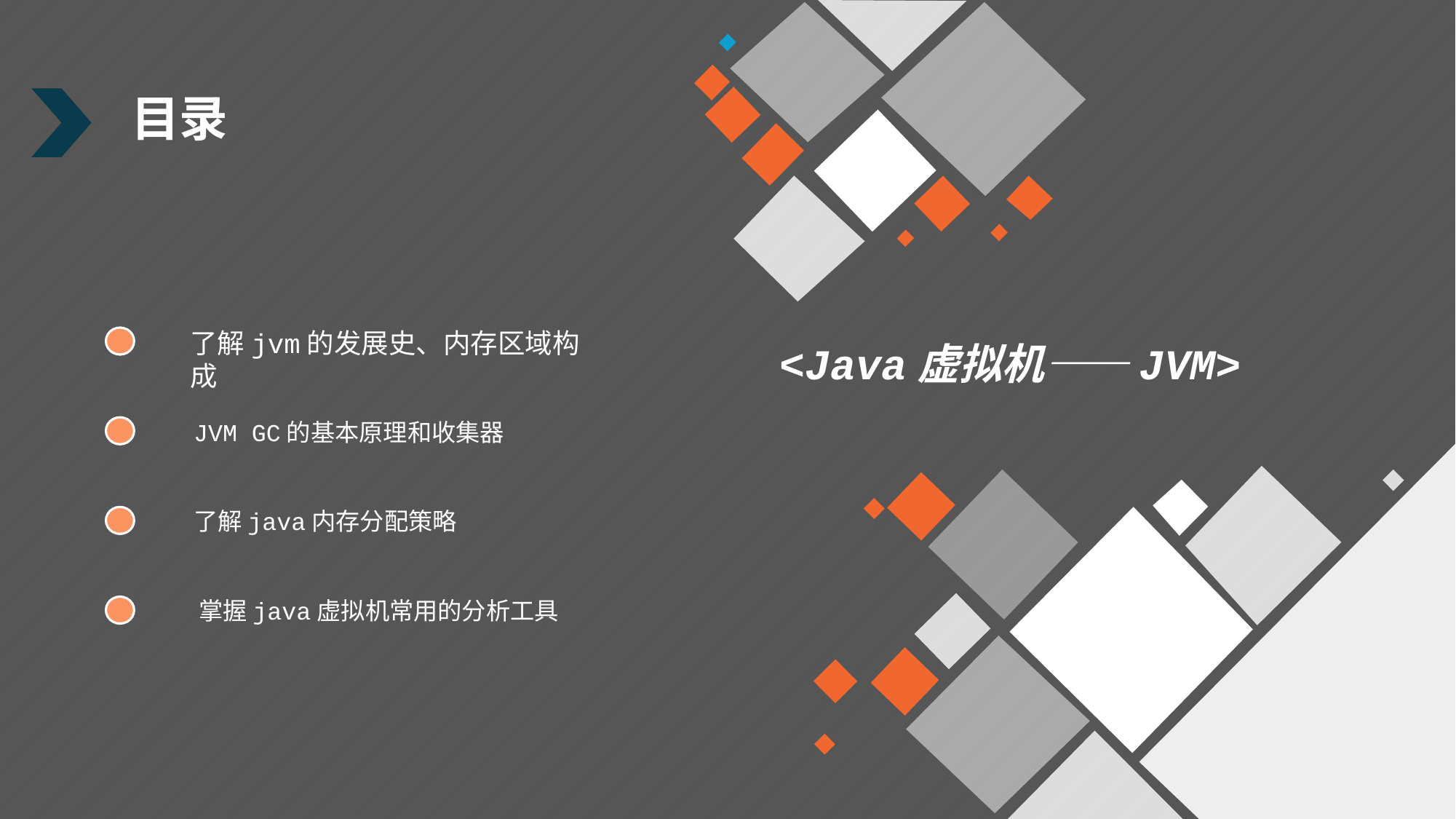

目录
了解jvm的发展史、内存区域构成

<Java虚拟机——JVM>
JVM GC的基本原理和收集器

了解java内存分配策略

掌握java虚拟机常用的分析工具